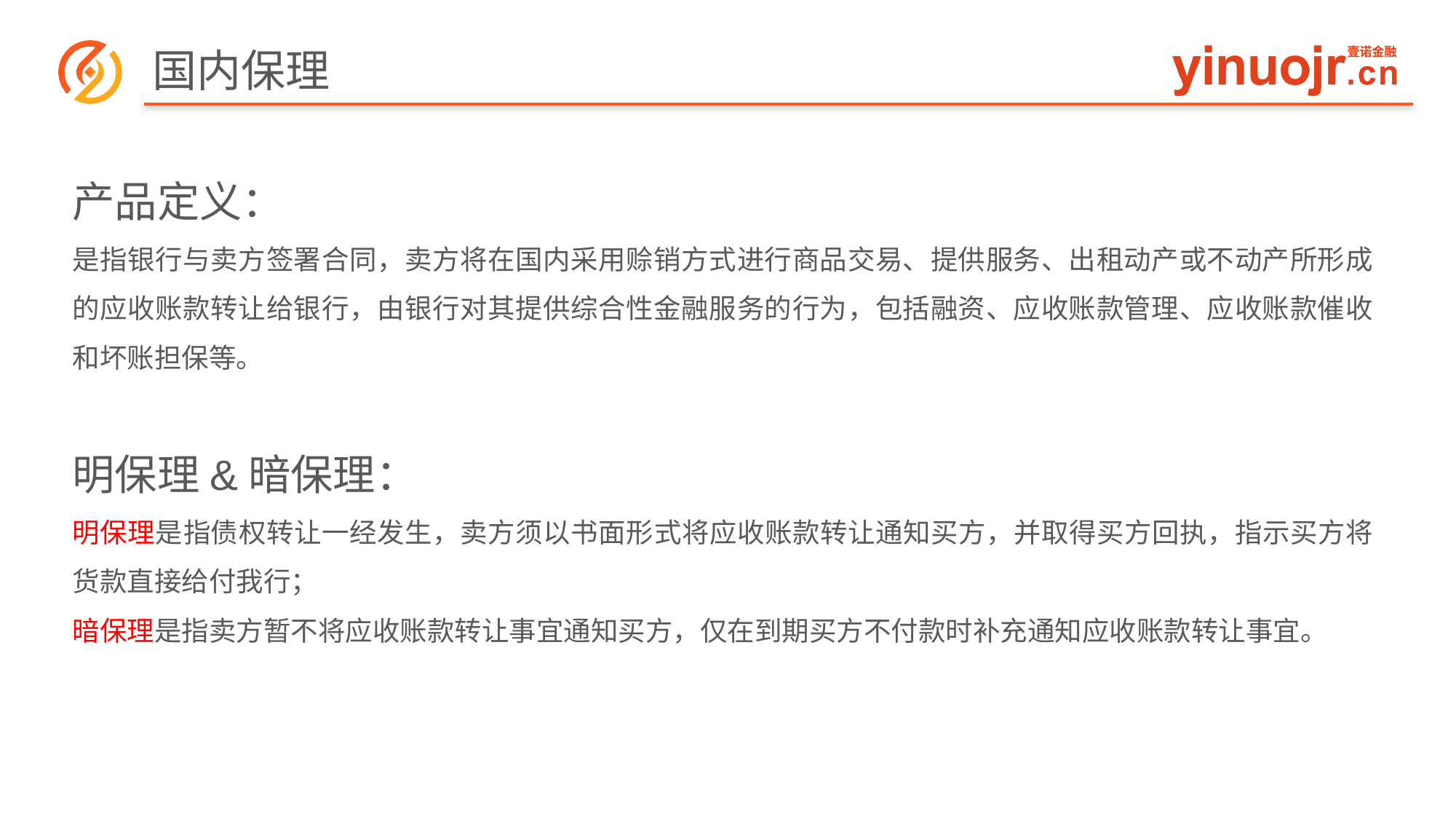

# 国内保理
产品定义：
是指银行与卖方签署合同，卖方将在国内采用赊销方式进行商品交易、提供服务、出租动产或不动产所形成的应收账款转让给银行，由银行对其提供综合性金融服务的行为，包括融资、应收账款管理、应收账款催收和坏账担保等。

明保理&暗保理：
明保理是指债权转让一经发生，卖方须以书面形式将应收账款转让通知买方，并取得买方回执，指示买方将货款直接给付我行；
暗保理是指卖方暂不将应收账款转让事宜通知买方，仅在到期买方不付款时补充通知应收账款转让事宜。